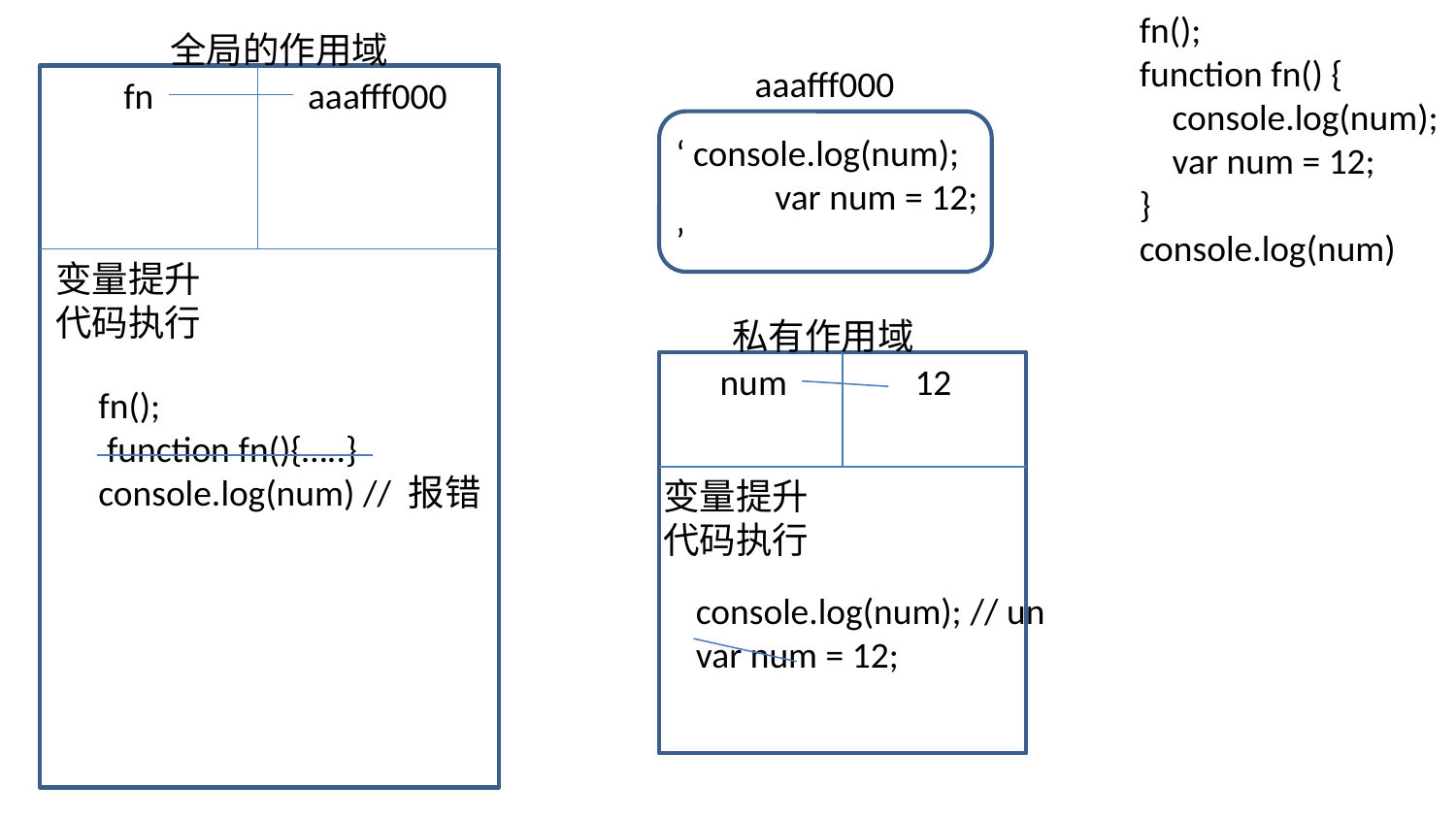

fn();
        function fn() {
            console.log(num);
            var num = 12;
        }
        console.log(num)

全局的作用域
aaafff000

fn
aaafff000

‘ console.log(num);
            var num = 12;
’
变量提升
代码执行
私有作用域

num
12
fn();
 function fn(){…..}
console.log(num) // 报错
变量提升
代码执行
 console.log(num); // un
 var num = 12;